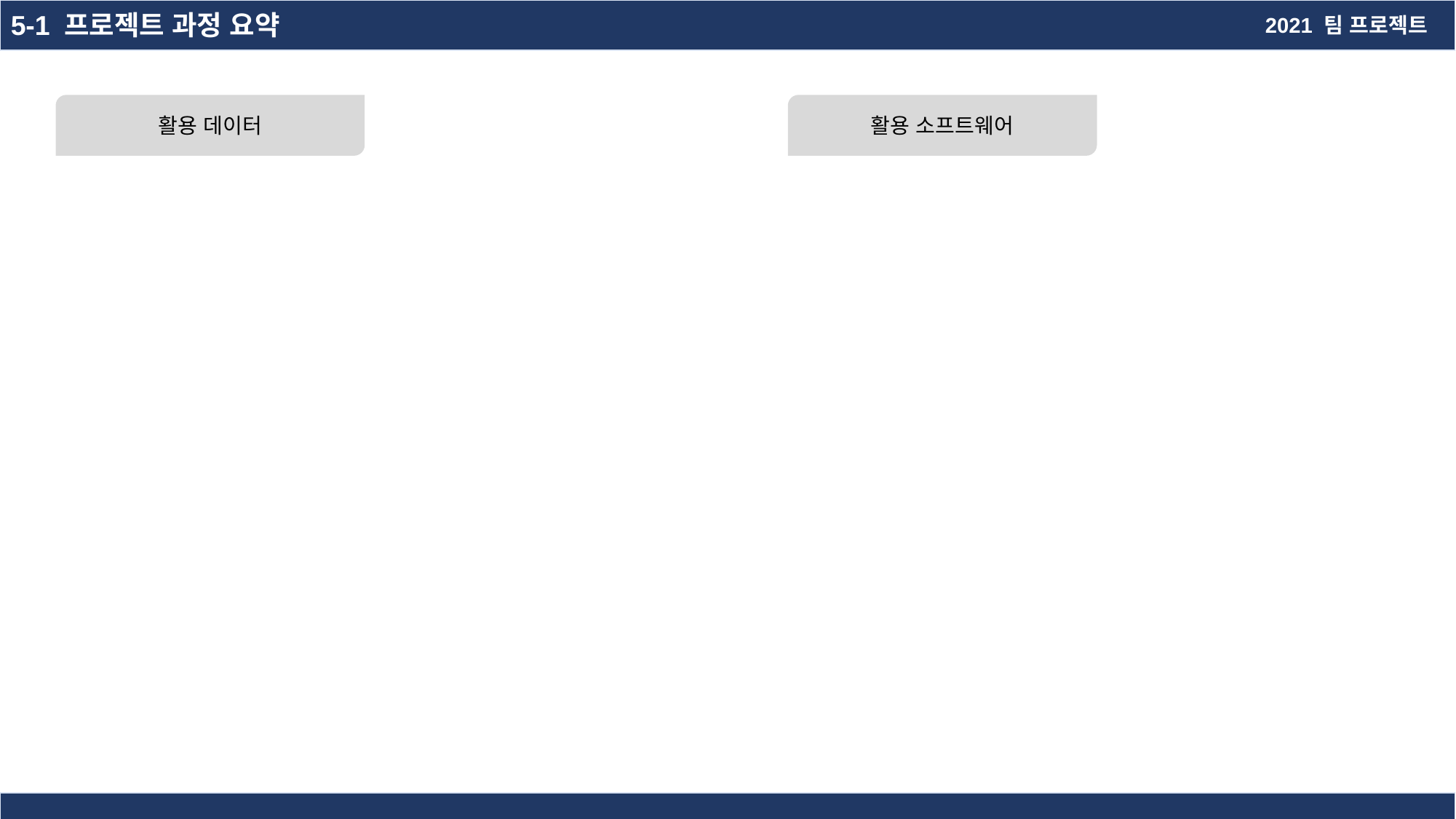

5-1 프로젝트 과정 요약
2021 팀 프로젝트
활용 데이터
활용 소프트웨어